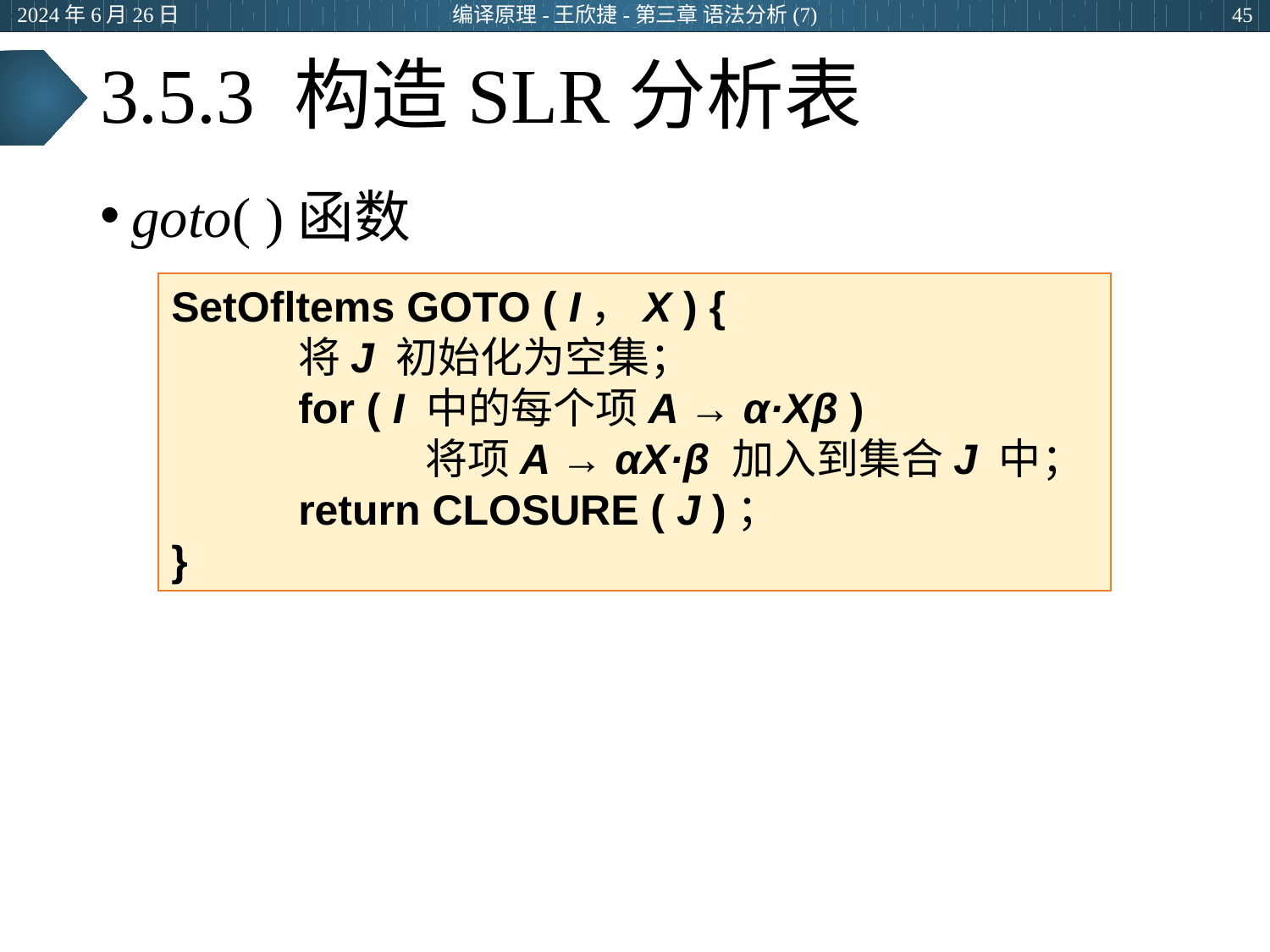

2024年6月26日
编译原理-王欣捷-第三章 语法分析(7)
45
# 3.5.3 构造SLR分析表
goto( )函数
SetOfltems GOTO ( I，X ) {
	将J 初始化为空集；
	for ( I 中的每个项A → α·Xβ )
		将项A → αX·β 加入到集合J 中；
	return CLOSURE ( J )；
}